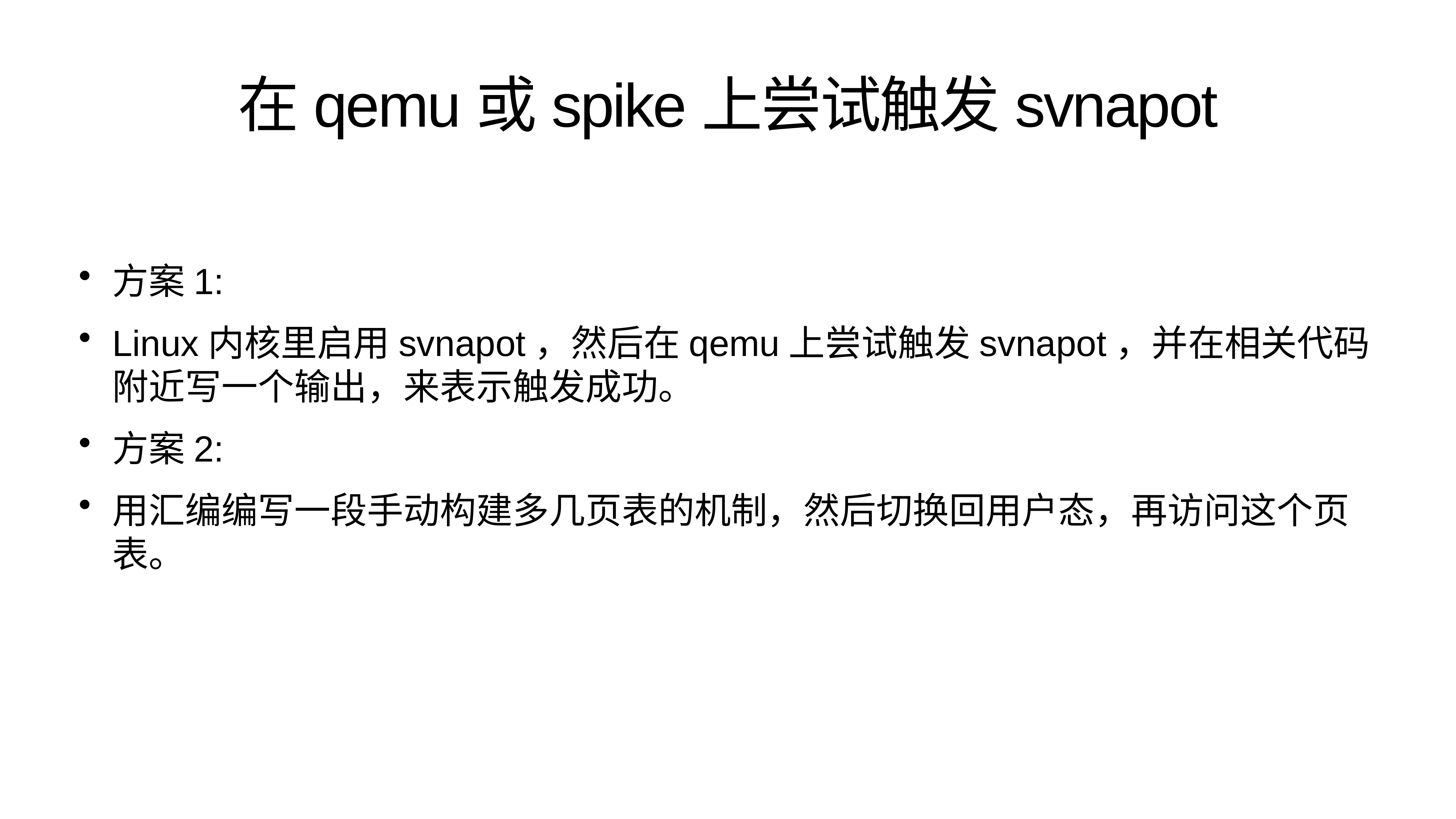

# 在qemu或spike上尝试触发svnapot

方案1:
Linux内核里启用svnapot，然后在qemu上尝试触发svnapot，并在相关代码附近写一个输出，来表示触发成功。
方案2:
用汇编编写一段手动构建多几页表的机制，然后切换回用户态，再访问这个页表。